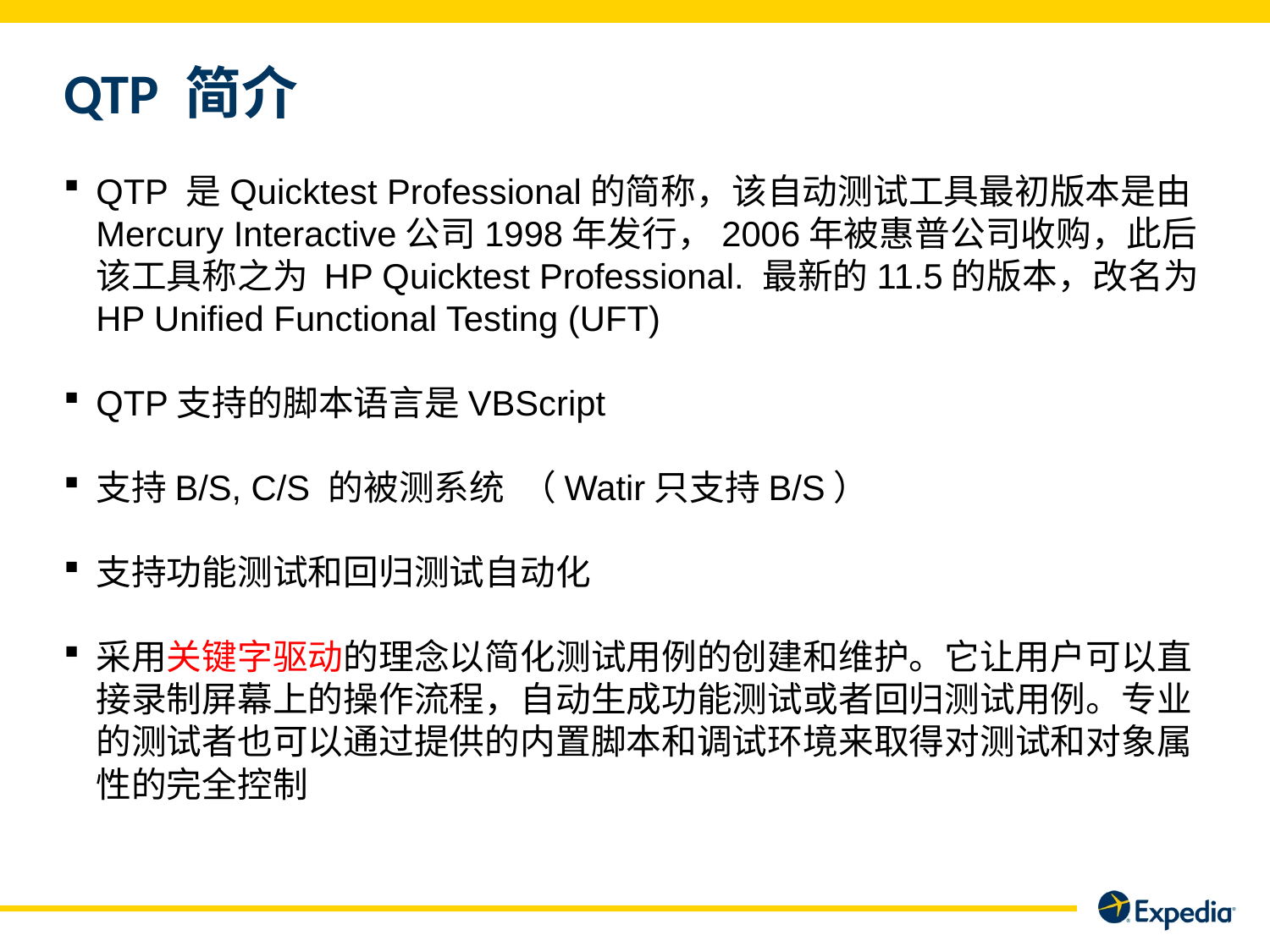

# QTP 简介
QTP 是Quicktest Professional的简称，该自动测试工具最初版本是由Mercury Interactive公司1998年发行，2006年被惠普公司收购，此后该工具称之为 HP Quicktest Professional. 最新的11.5的版本，改名为 HP Unified Functional Testing (UFT)

QTP支持的脚本语言是VBScript

支持B/S, C/S 的被测系统  （Watir只支持B/S）

支持功能测试和回归测试自动化

采用关键字驱动的理念以简化测试用例的创建和维护。它让用户可以直接录制屏幕上的操作流程，自动生成功能测试或者回归测试用例。专业的测试者也可以通过提供的内置脚本和调试环境来取得对测试和对象属性的完全控制